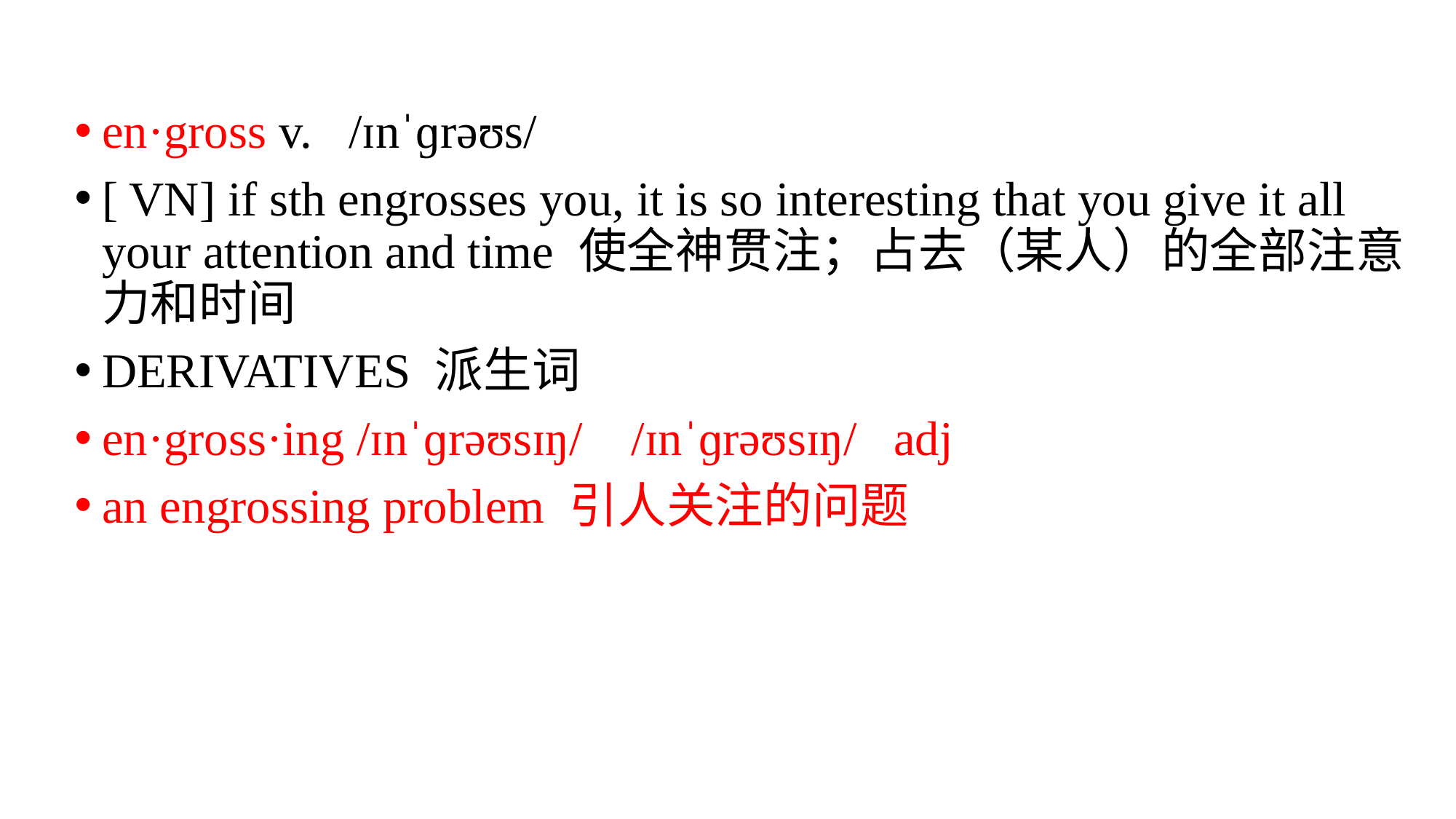

en·gross v.   /ɪnˈɡrəʊs/
[ VN] if sth engrosses you, it is so interesting that you give it all your attention and time 使全神贯注；占去（某人）的全部注意力和时间
DERIVATIVES 派生词
en·gross·ing /ɪnˈɡrəʊsɪŋ/    /ɪnˈɡrəʊsɪŋ/   adj
an engrossing problem 引人关注的问题